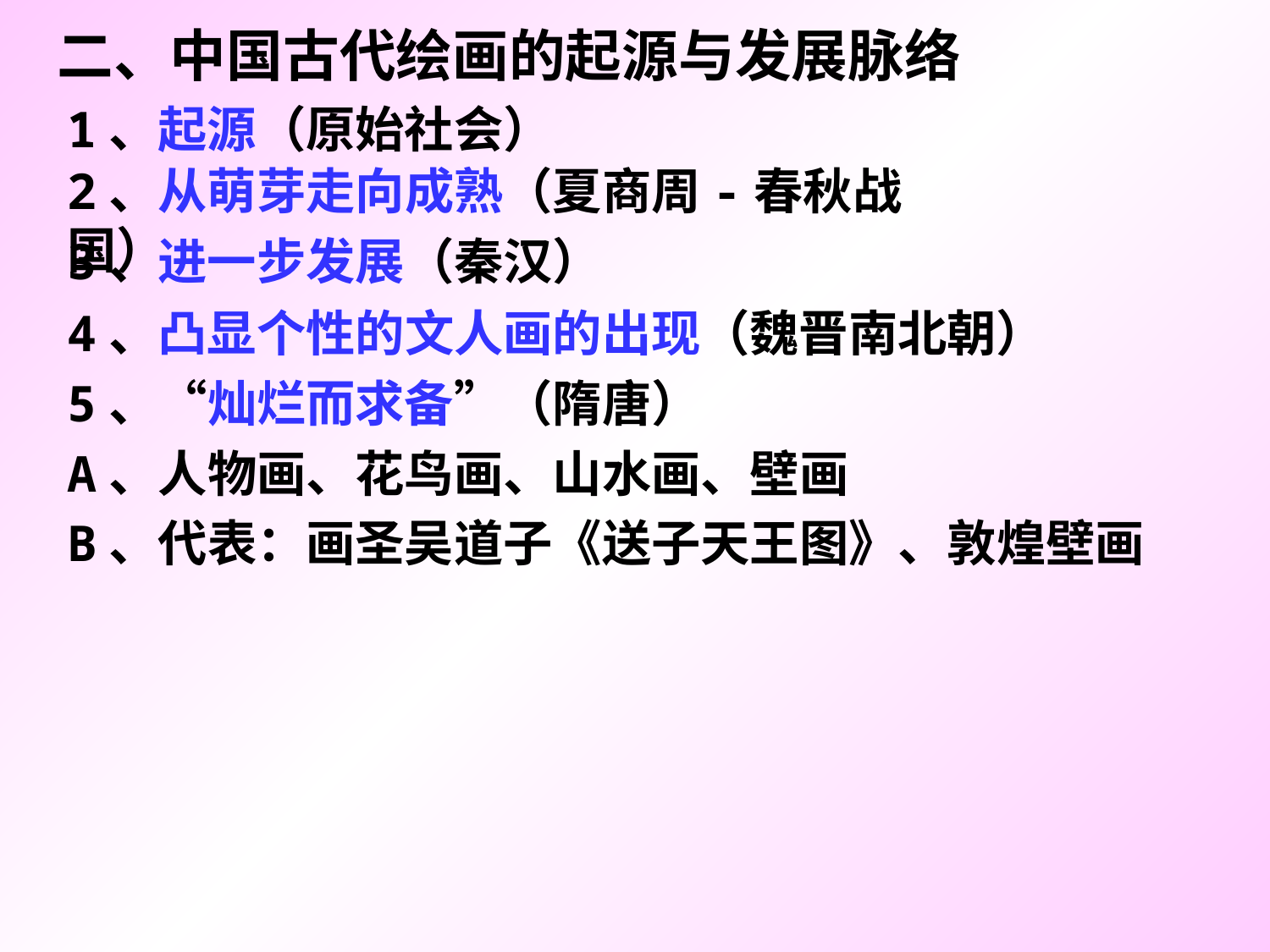

二、中国古代绘画的起源与发展脉络
1、起源（原始社会）
2、从萌芽走向成熟（夏商周-春秋战国）
3、进一步发展（秦汉）
4、凸显个性的文人画的出现（魏晋南北朝）
5、“灿烂而求备”（隋唐）
A、人物画、花鸟画、山水画、壁画
B、代表：画圣吴道子《送子天王图》、敦煌壁画